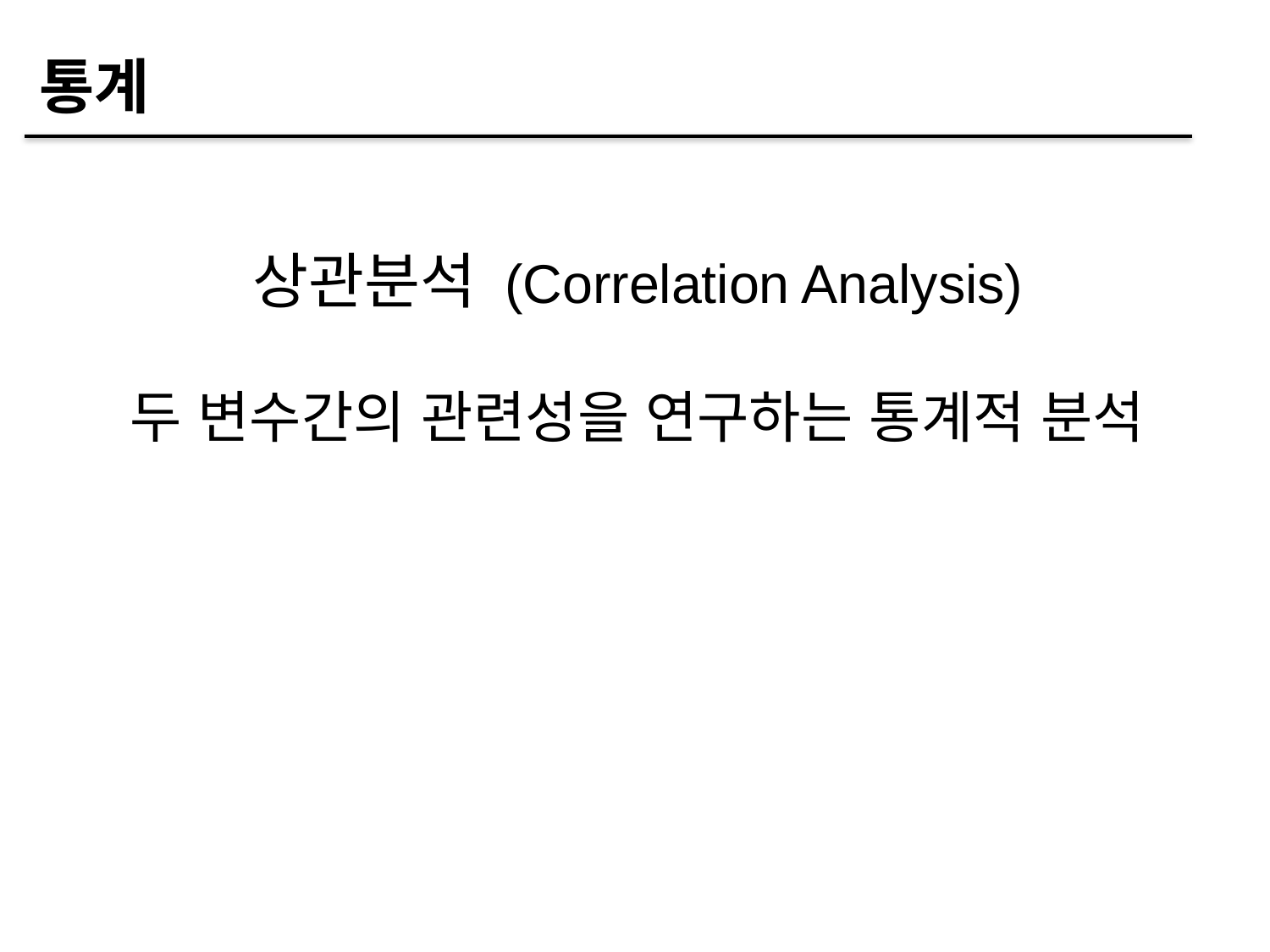

# 통계
상관분석 (Correlation Analysis)
두 변수간의 관련성을 연구하는 통계적 분석